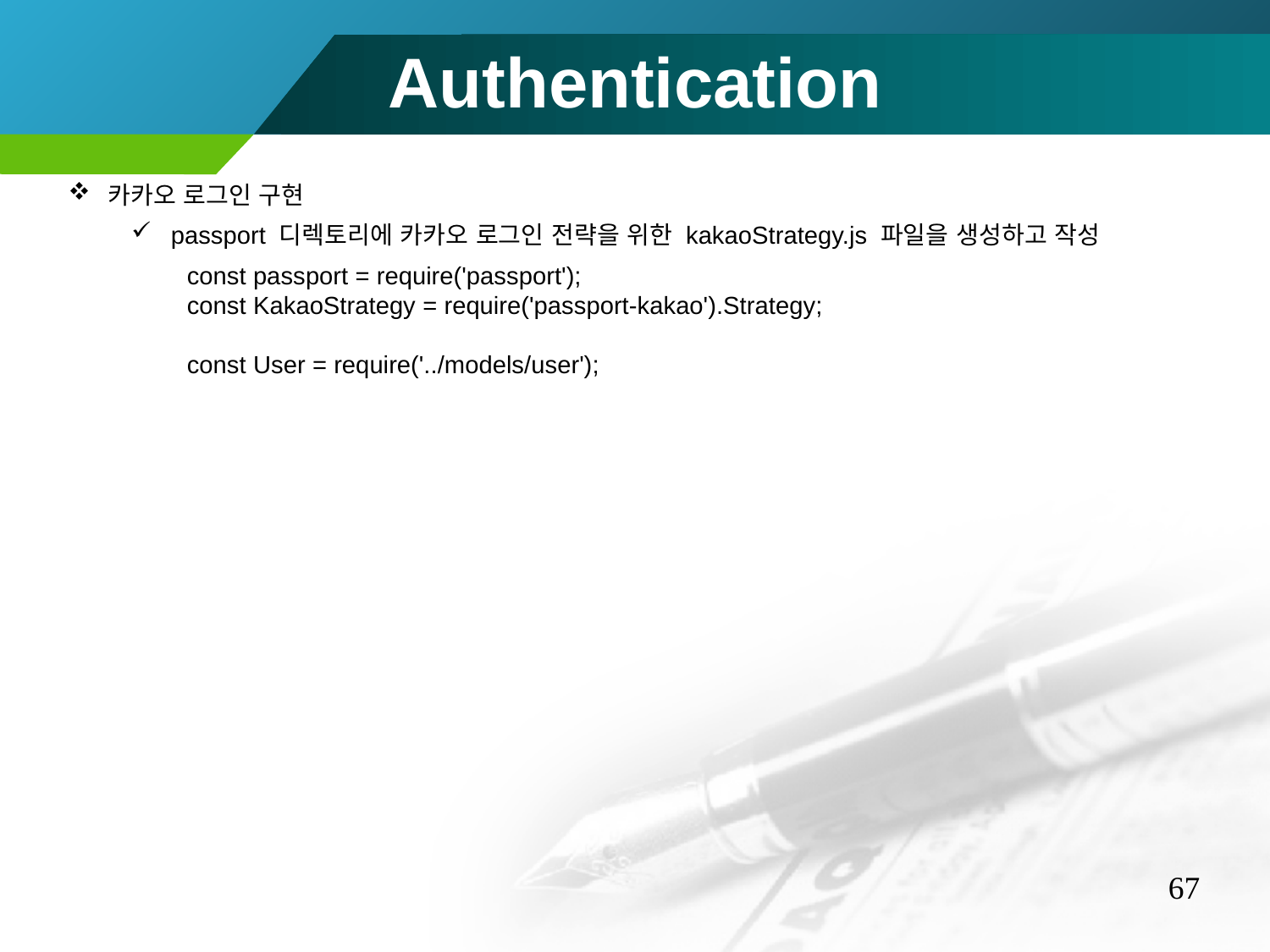

Authentication
카카오 로그인 구현
passport 디렉토리에 카카오 로그인 전략을 위한 kakaoStrategy.js 파일을 생성하고 작성
const passport = require('passport');
const KakaoStrategy = require('passport-kakao').Strategy;

const User = require('../models/user');

67